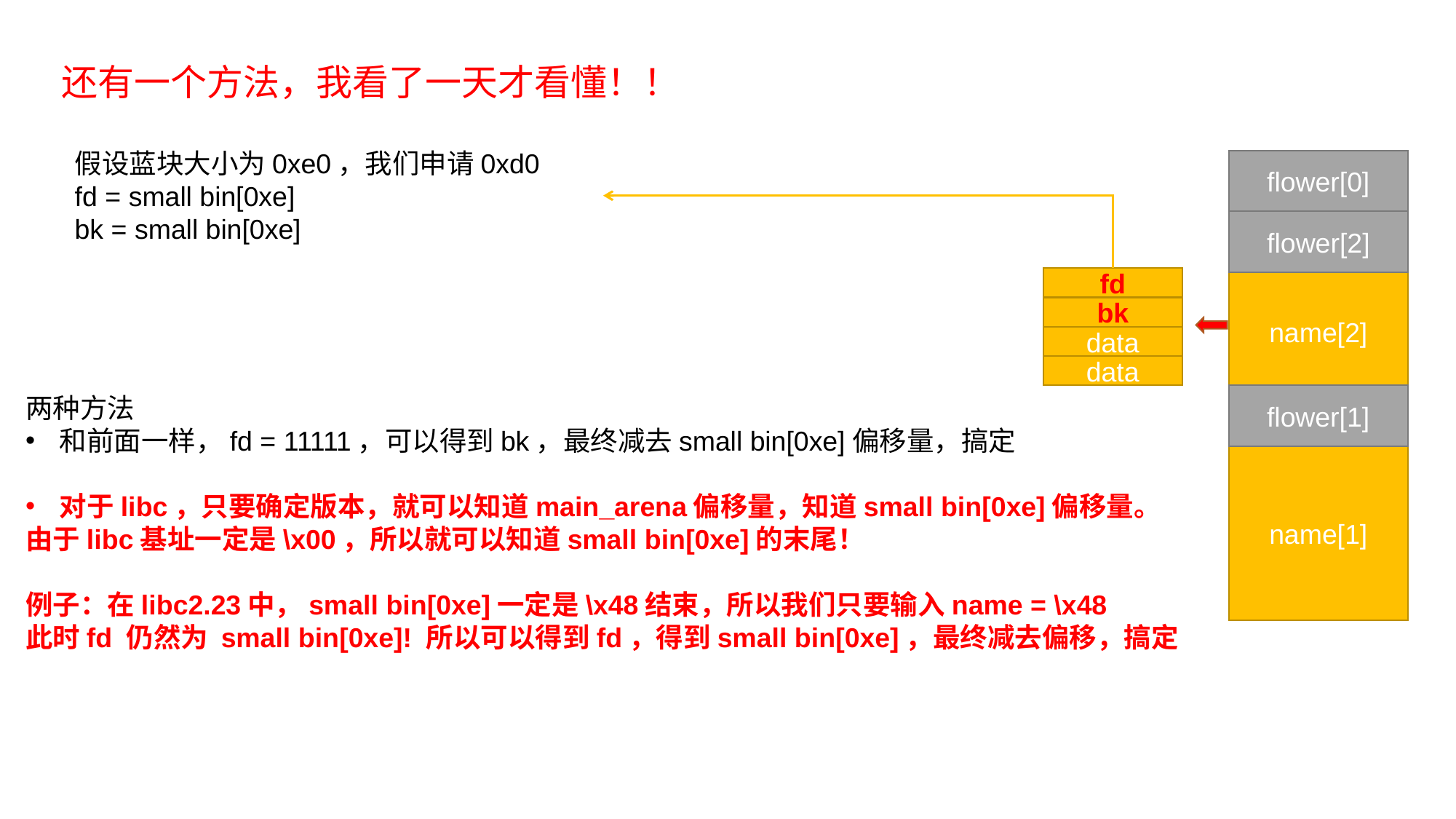

还有一个方法，我看了一天才看懂！！
假设蓝块大小为0xe0，我们申请0xd0
fd = small bin[0xe]
bk = small bin[0xe]
flower[0]

name[2]
name[1]
flower[1]
flower[2]
fd
bk
data
data

两种方法
和前面一样，fd = 11111，可以得到bk，最终减去small bin[0xe]偏移量，搞定

对于libc，只要确定版本，就可以知道main_arena偏移量，知道small bin[0xe]偏移量。
由于libc基址一定是\x00，所以就可以知道small bin[0xe]的末尾！

例子：在libc2.23中，small bin[0xe]一定是\x48结束，所以我们只要输入name = \x48
此时fd 仍然为 small bin[0xe]! 所以可以得到fd，得到small bin[0xe]，最终减去偏移，搞定